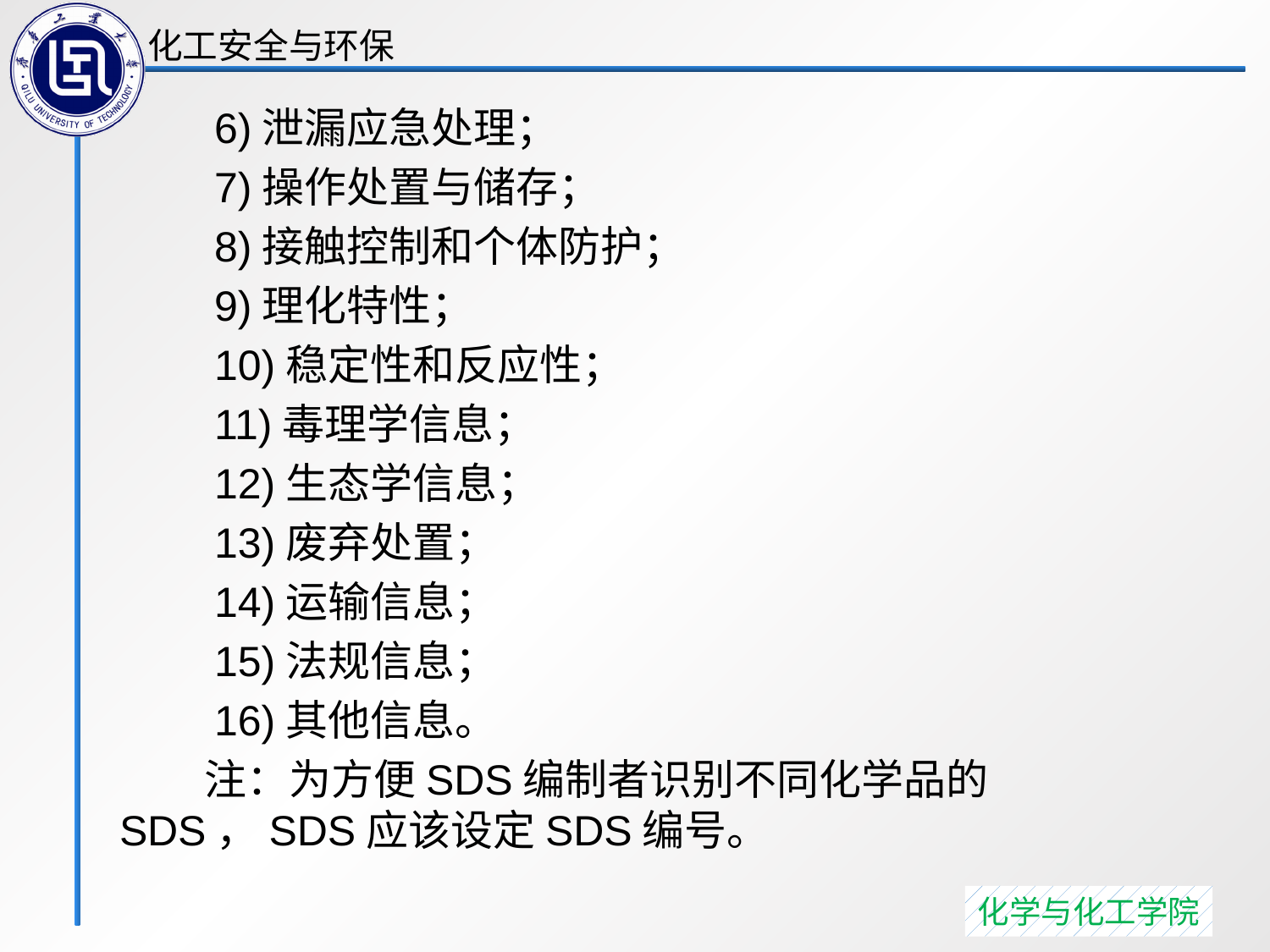

6)泄漏应急处理；
        7)操作处置与储存；
　　8)接触控制和个体防护；
　　9)理化特性；
　　10)稳定性和反应性；
　　11)毒理学信息；
　　12)生态学信息；
　　13)废弃处置；
　　14)运输信息；
　　15)法规信息；
　　16)其他信息。
　　注：为方便SDS编制者识别不同化学品的SDS，SDS应该设定SDS编号。